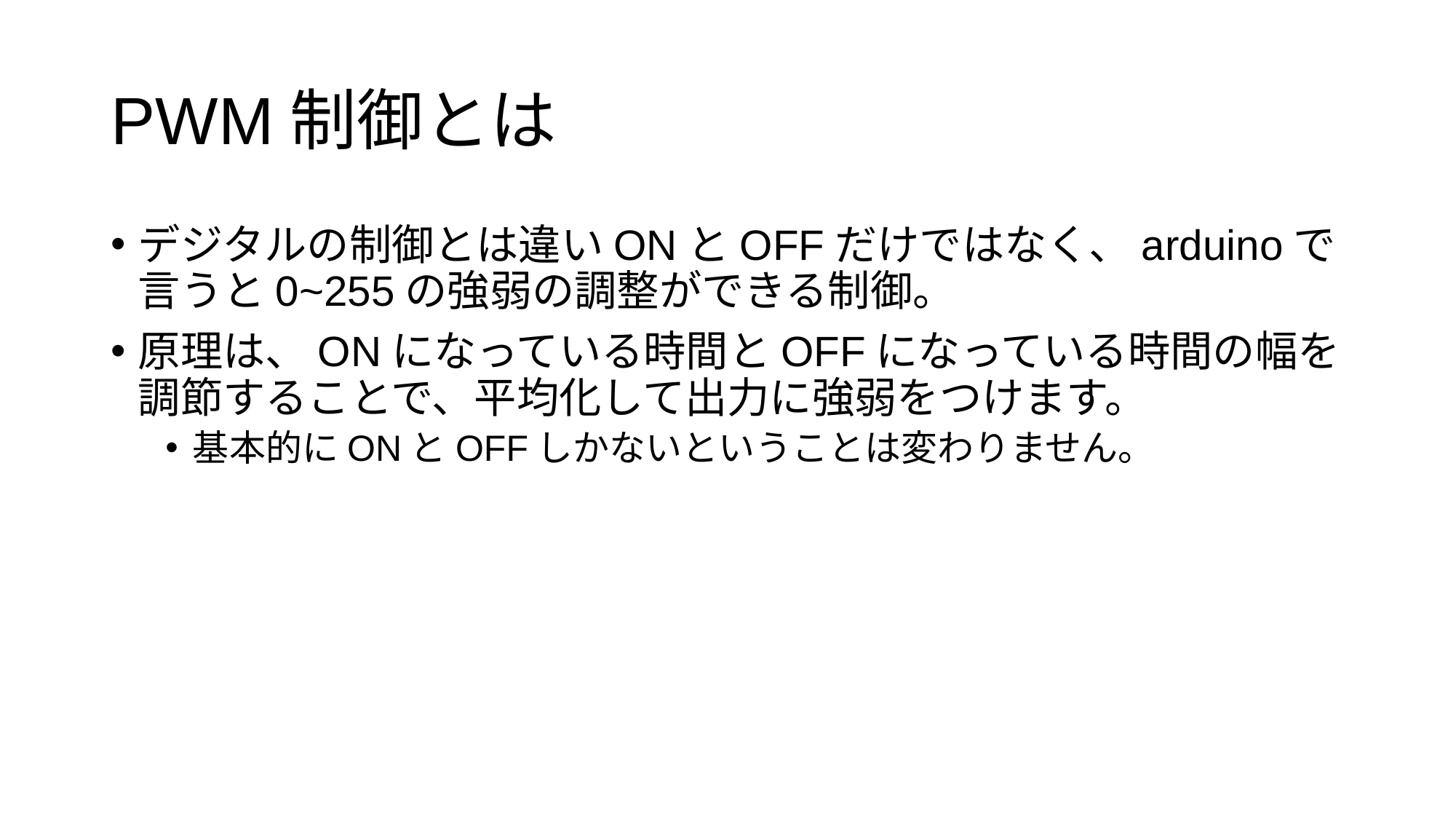

# PWM制御とは
デジタルの制御とは違いONとOFFだけではなく、arduinoで言うと0~255の強弱の調整ができる制御。
原理は、ONになっている時間とOFFになっている時間の幅を調節することで、平均化して出力に強弱をつけます。
基本的にONとOFFしかないということは変わりません。